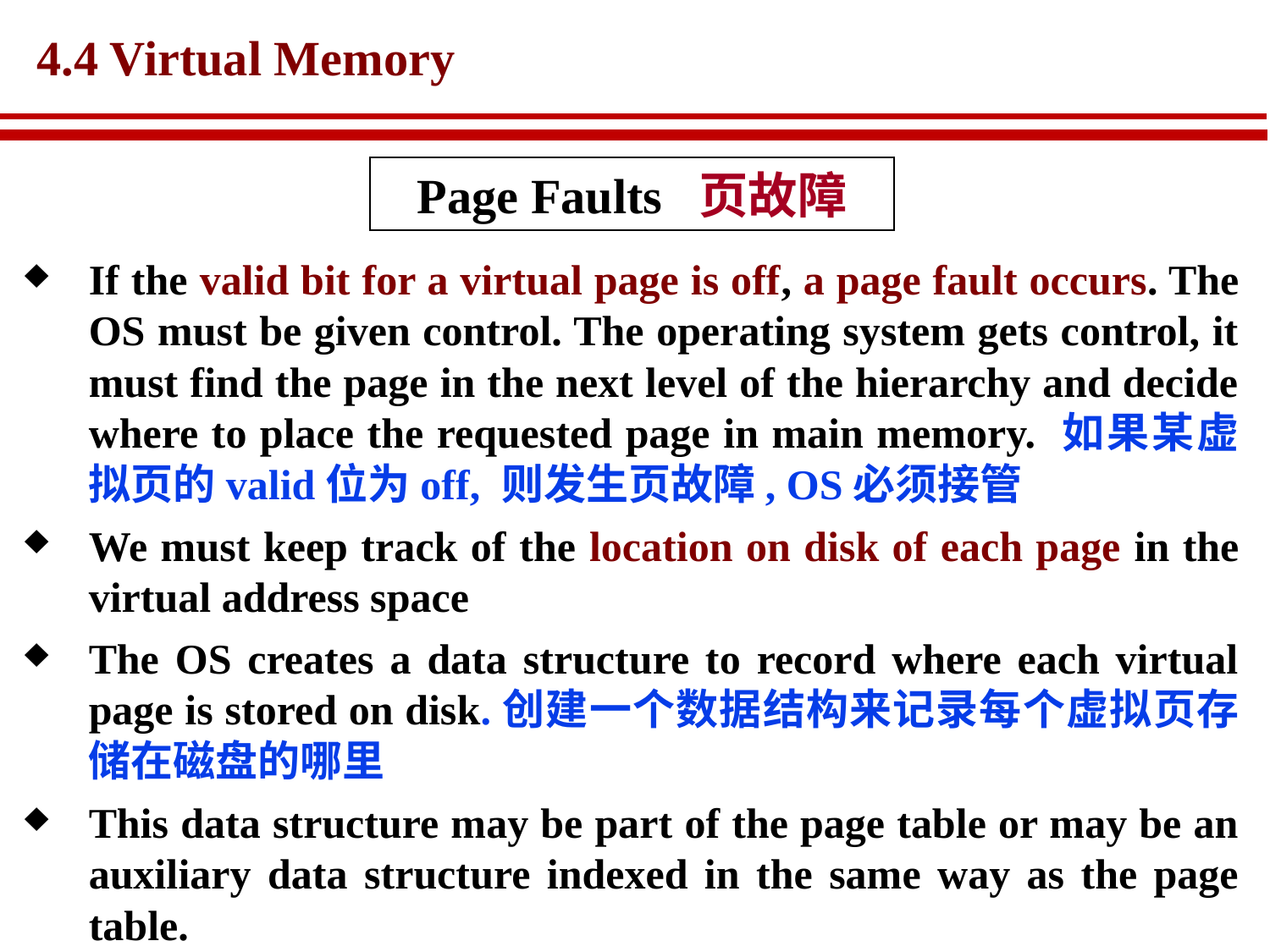

# 4.4 Virtual Memory
Page Faults  页故障
If the valid bit for a virtual page is off, a page fault occurs. The OS must be given control. The operating system gets control, it must find the page in the next level of the hierarchy and decide where to place the requested page in main memory. 如果某虚拟页的valid位为off, 则发生页故障, OS必须接管
We must keep track of the location on disk of each page in the virtual address space
The OS creates a data structure to record where each virtual page is stored on disk.创建一个数据结构来记录每个虚拟页存储在磁盘的哪里
This data structure may be part of the page table or may be an auxiliary data structure indexed in the same way as the page table.